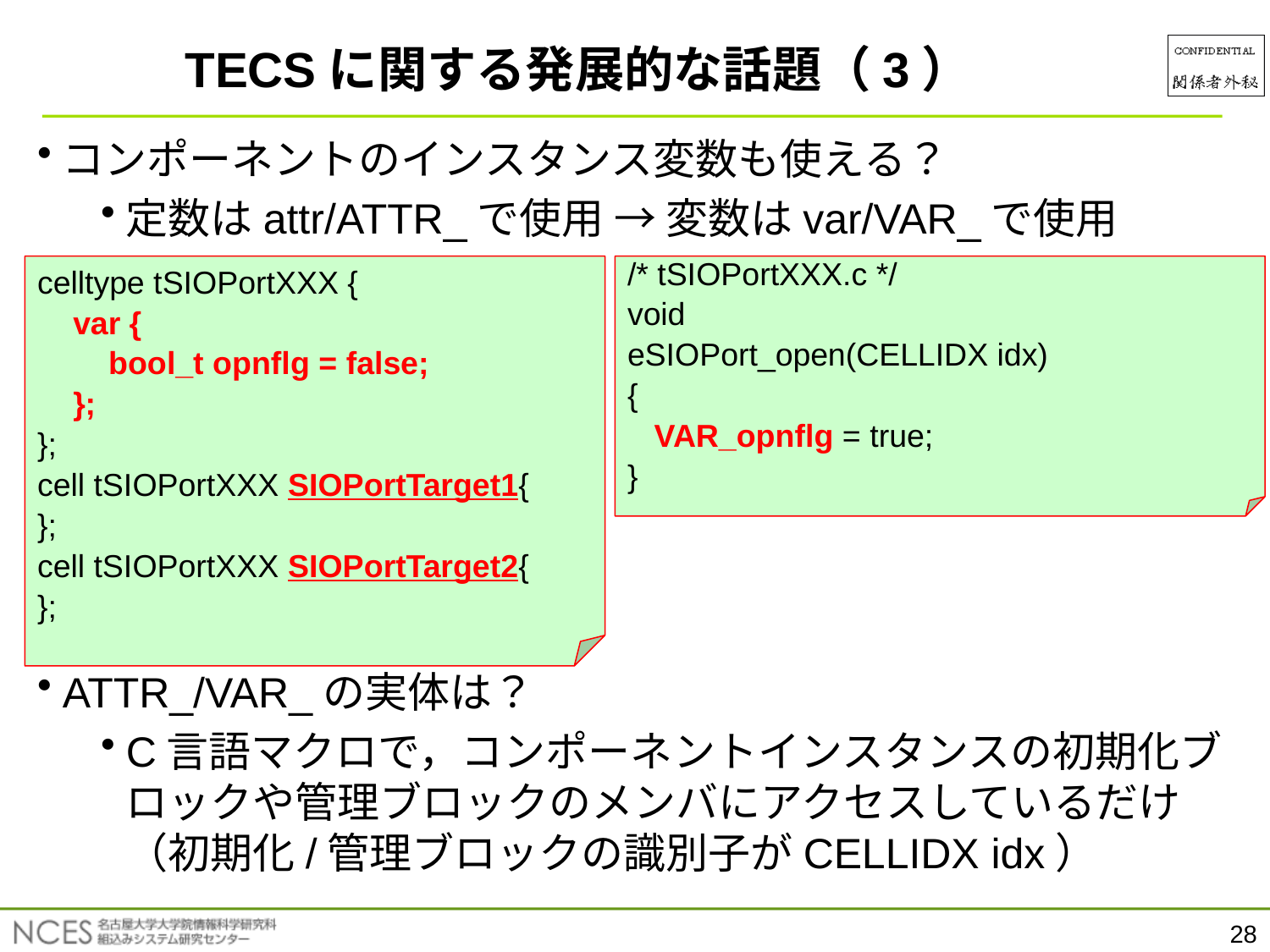

TECSに関する発展的な話題（3）
コンポーネントのインスタンス変数も使える？
定数はattr/ATTR_で使用 → 変数はvar/VAR_で使用

ATTR_/VAR_の実体は？
C言語マクロで，コンポーネントインスタンスの初期化ブロックや管理ブロックのメンバにアクセスしているだけ（初期化/管理ブロックの識別子がCELLIDX idx）
celltype tSIOPortXXX {
    var {
        bool_t opnflg = false;
    };
};
cell tSIOPortXXX SIOPortTarget1{
};
cell tSIOPortXXX SIOPortTarget2{
};
/* tSIOPortXXX.c */
void
eSIOPort_open(CELLIDX idx)
{
   VAR_opnflg = true;
}
28